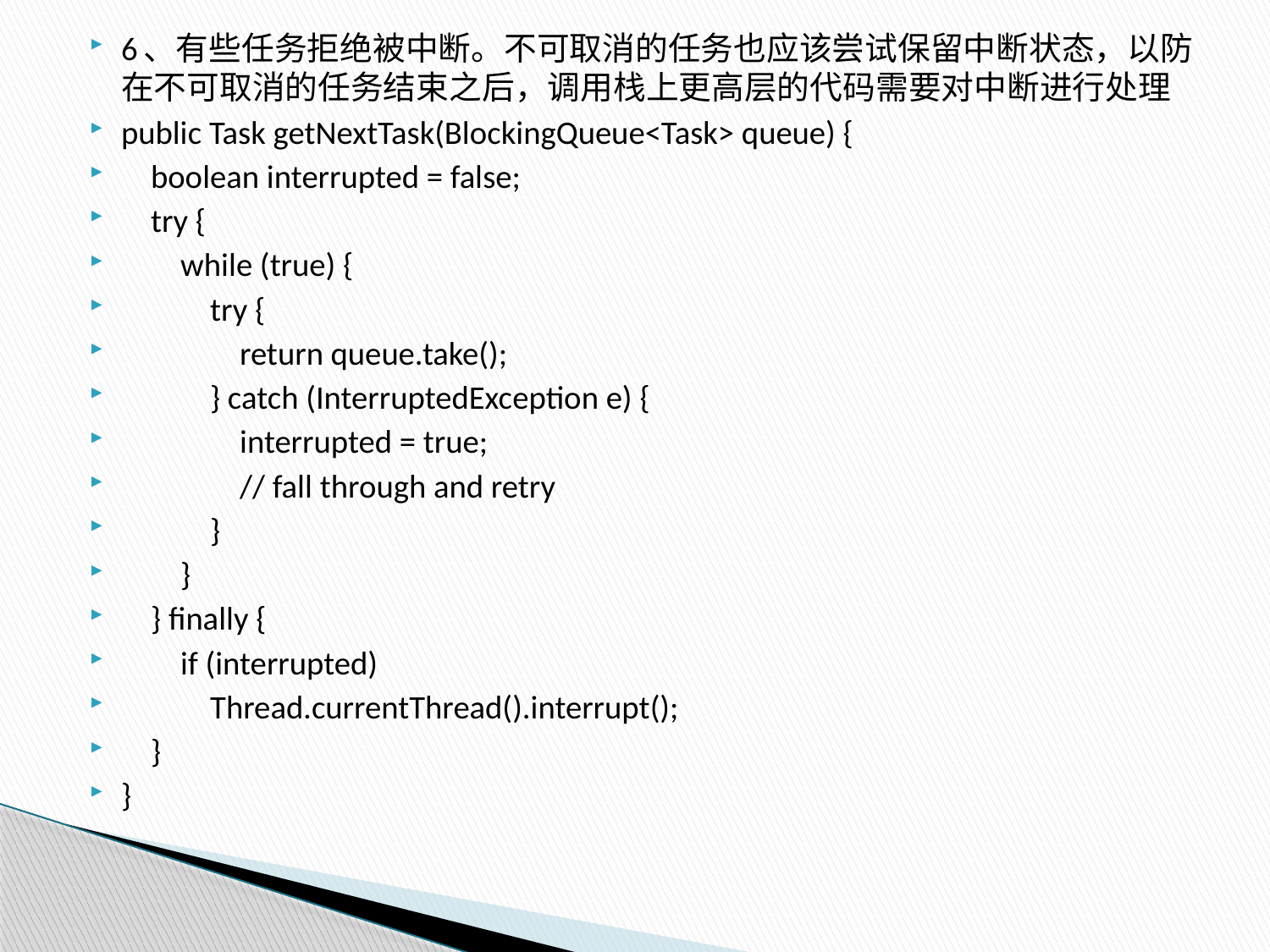

6、有些任务拒绝被中断。不可取消的任务也应该尝试保留中断状态，以防在不可取消的任务结束之后，调用栈上更高层的代码需要对中断进行处理
public Task getNextTask(BlockingQueue<Task> queue) {
    boolean interrupted = false;
    try {
        while (true) {
            try {
                return queue.take();
            } catch (InterruptedException e) {
                interrupted = true;
                // fall through and retry
            }
        }
    } finally {
        if (interrupted)
            Thread.currentThread().interrupt();
    }
}